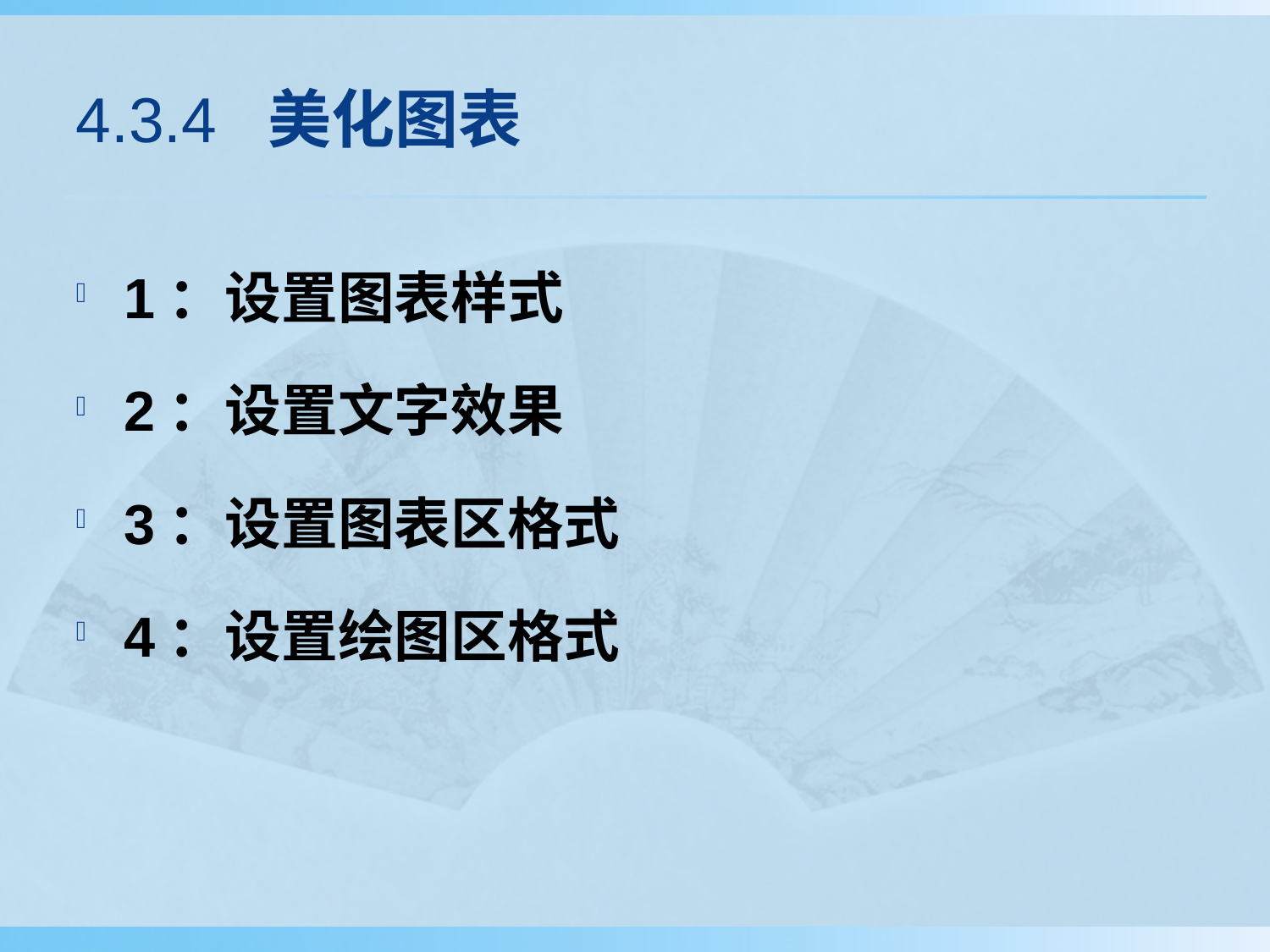

# 4.3.4  美化图表
1：设置图表样式
2：设置文字效果
3：设置图表区格式
4：设置绘图区格式